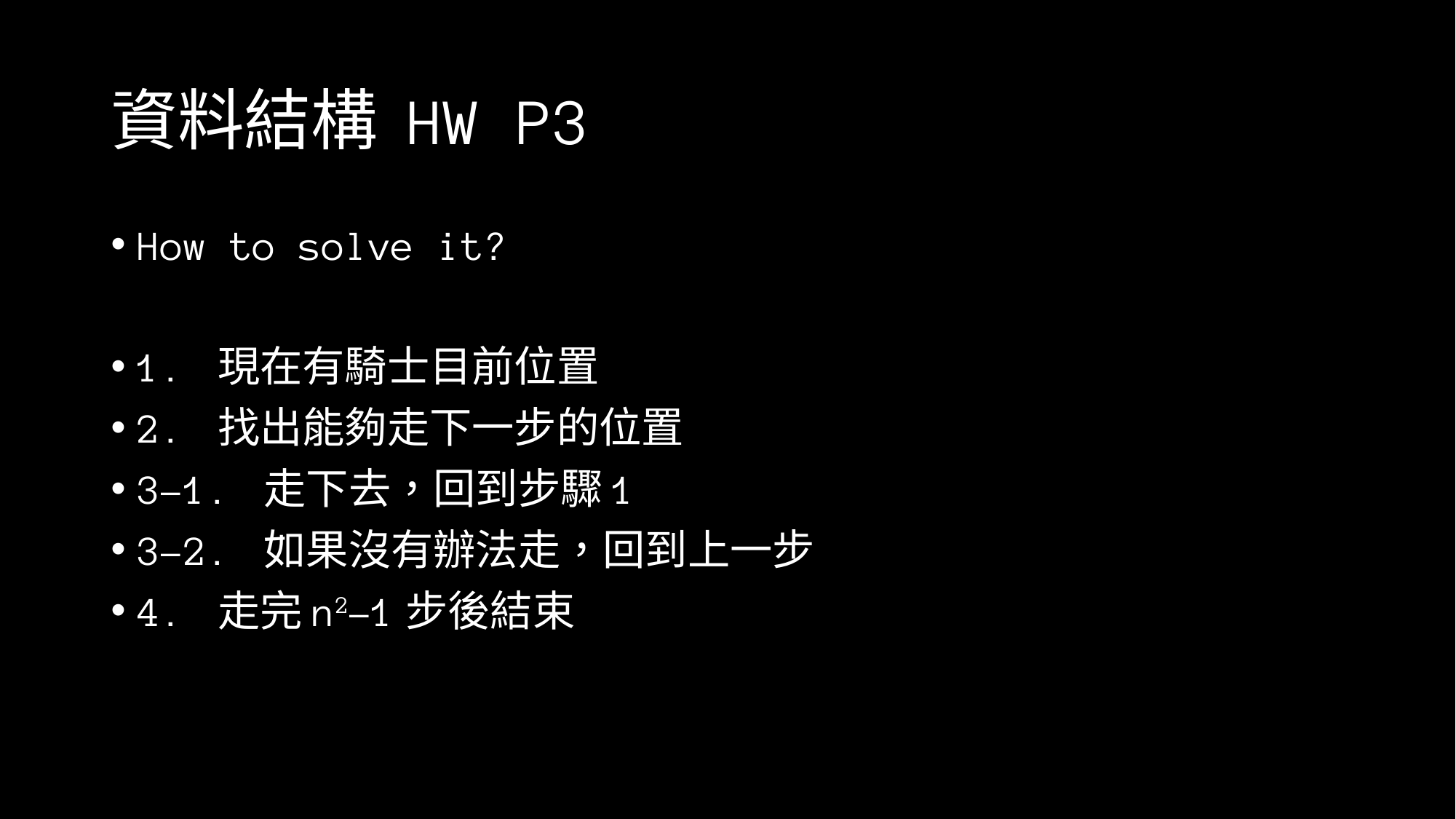

# 資料結構 HW P3
How to solve it?

1. 現在有騎士目前位置
2. 找出能夠走下一步的位置
3-1. 走下去，回到步驟1
3-2. 如果沒有辦法走，回到上一步
4. 走完n2-1步後結束